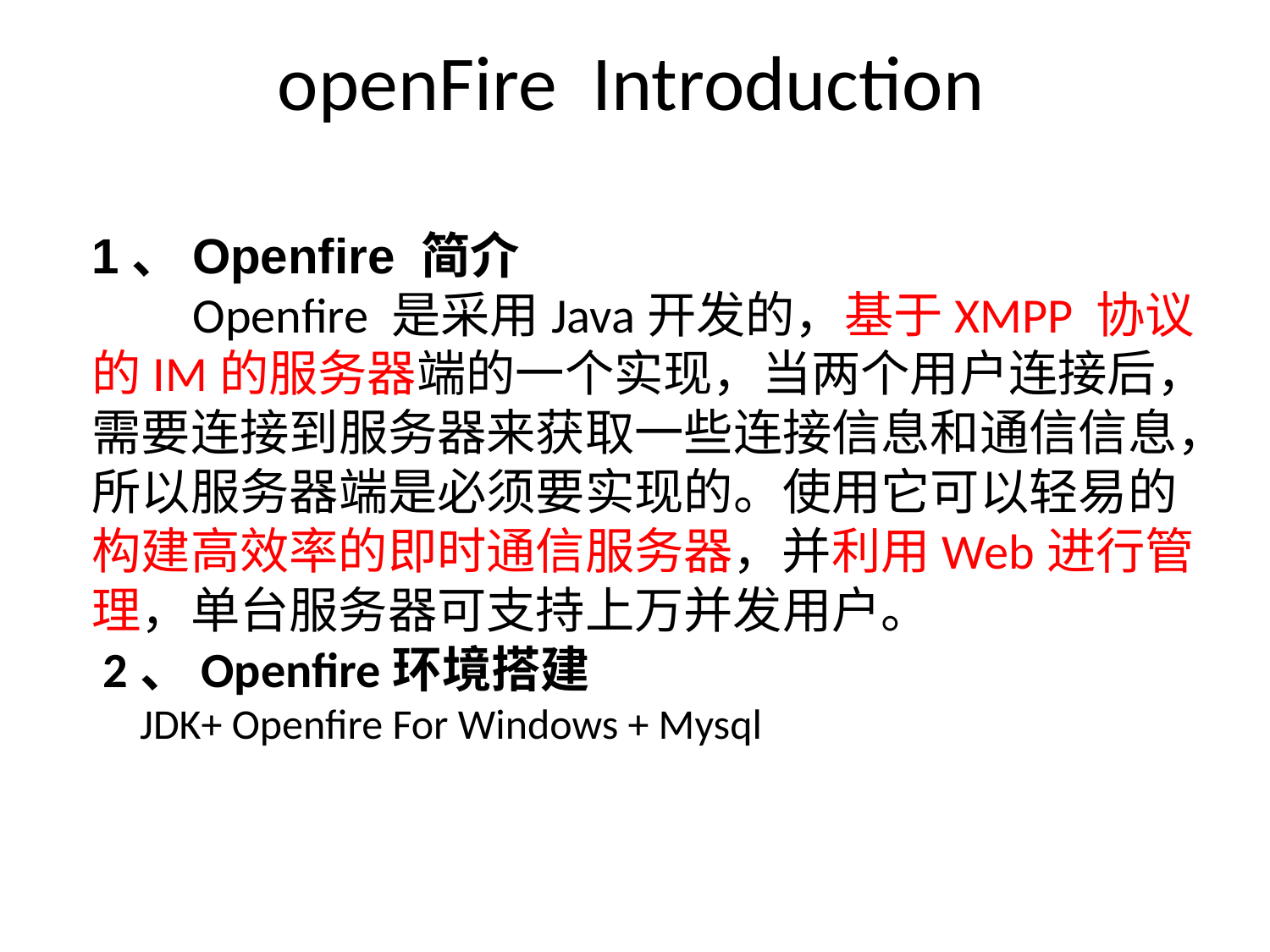

# openFire  Introduction
1、Openfire 简介
         Openfire 是采用Java开发的，基于XMPP 协议的IM的服务器端的一个实现，当两个用户连接后，需要连接到服务器来获取一些连接信息和通信信息，所以服务器端是必须要实现的。使用它可以轻易的构建高效率的即时通信服务器，并利用Web进行管理，单台服务器可支持上万并发用户。
 2、Openfire环境搭建
     JDK+ Openfire For Windows + Mysql